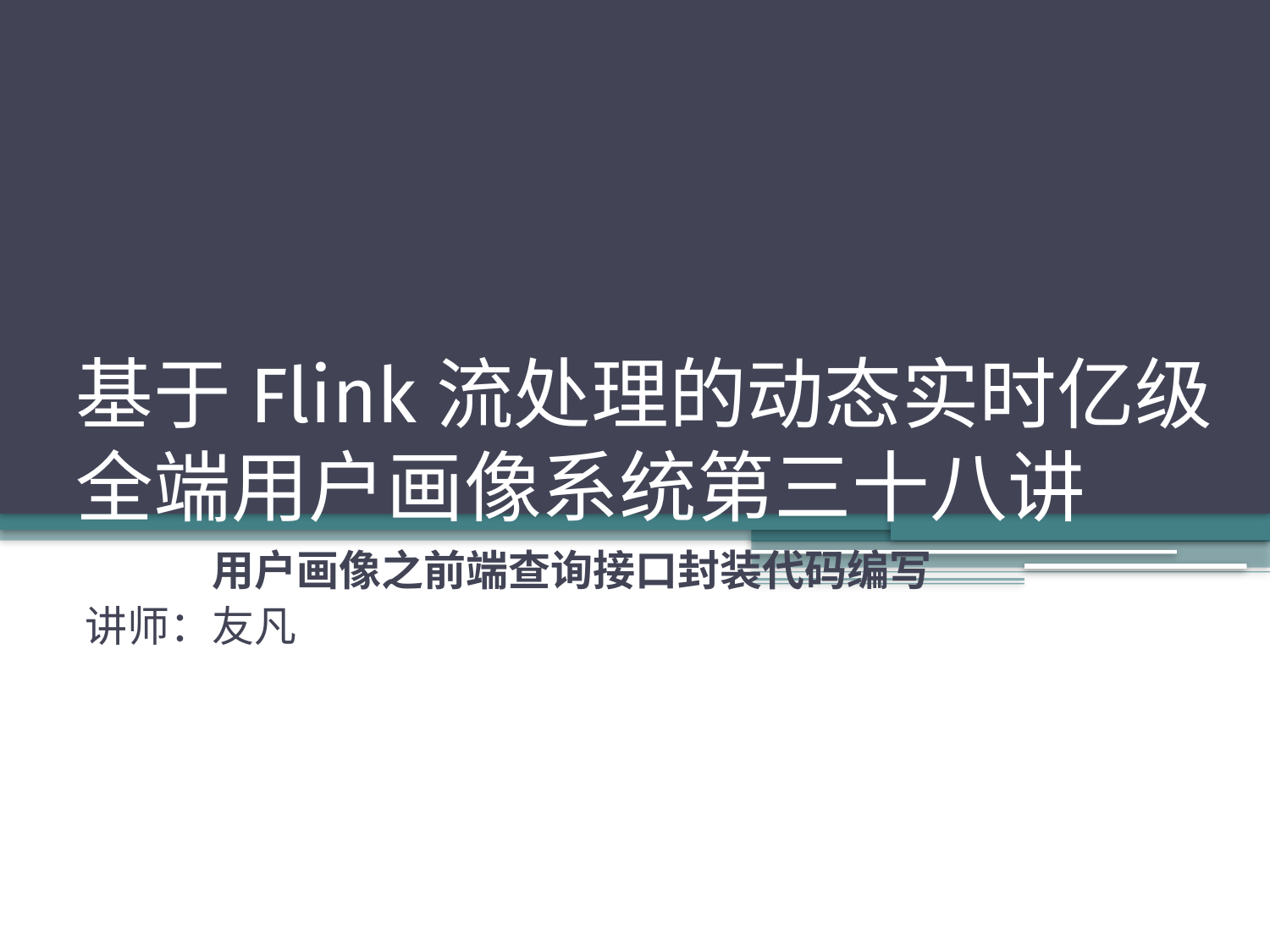

# 基于Flink流处理的动态实时亿级全端用户画像系统第三十八讲
 	用户画像之前端查询接口封装代码编写
讲师：友凡